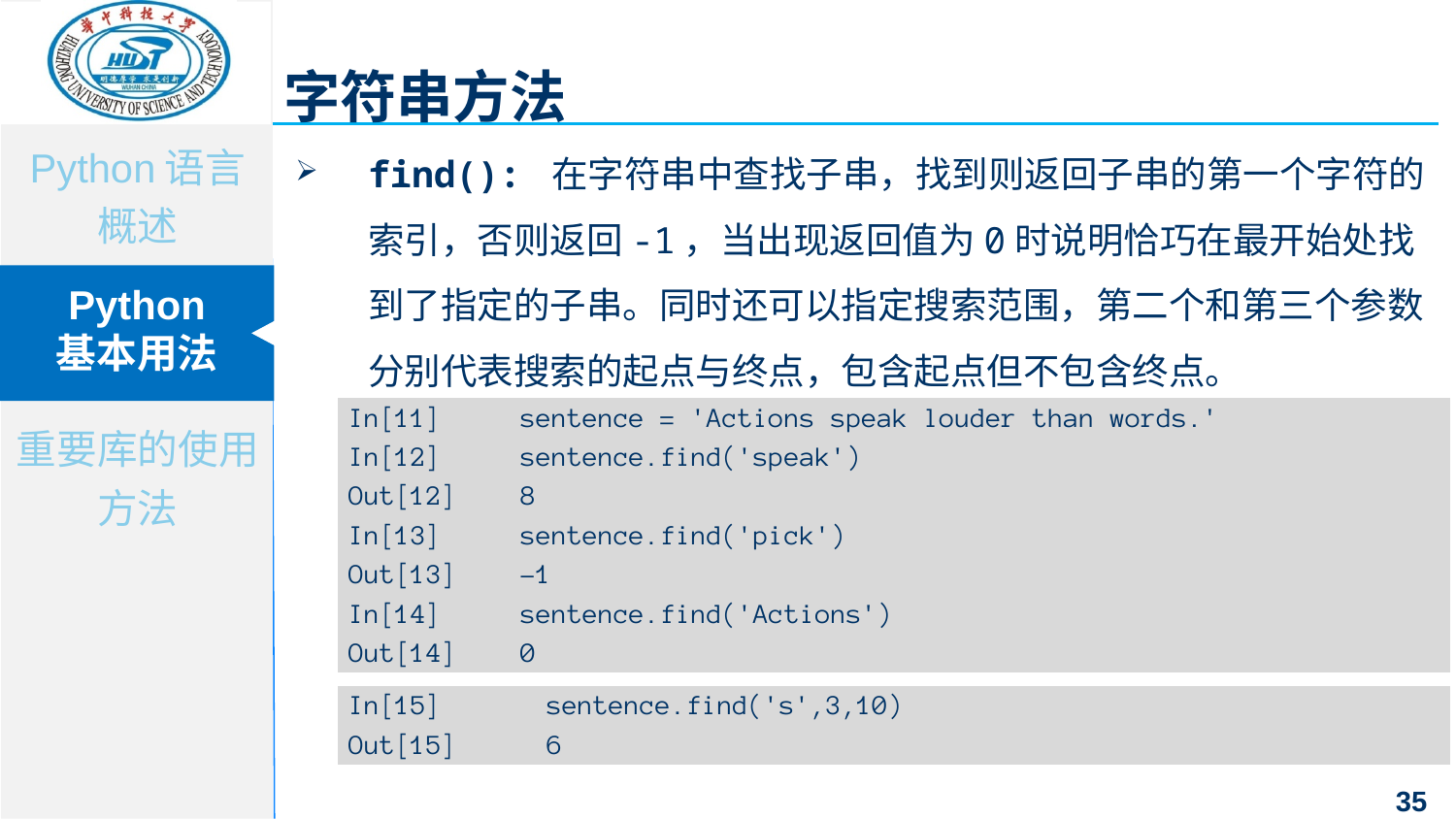

字符串方法
find(): 在字符串中查找子串，找到则返回子串的第一个字符的索引，否则返回-1，当出现返回值为0时说明恰巧在最开始处找到了指定的子串。同时还可以指定搜索范围，第二个和第三个参数分别代表搜索的起点与终点，包含起点但不包含终点。

| In[11] | sentence = 'Actions speak louder than words.' |
| --- | --- |
| In[12] | sentence.find('speak') |
| Out[12] | 8 |
| In[13] | sentence.find('pick') |
| Out[13] | -1 |
| In[14] | sentence.find('Actions') |
| Out[14] | 0 |
| In[15] | sentence.find('s',3,10) |
| --- | --- |
| Out[15] | 6 |